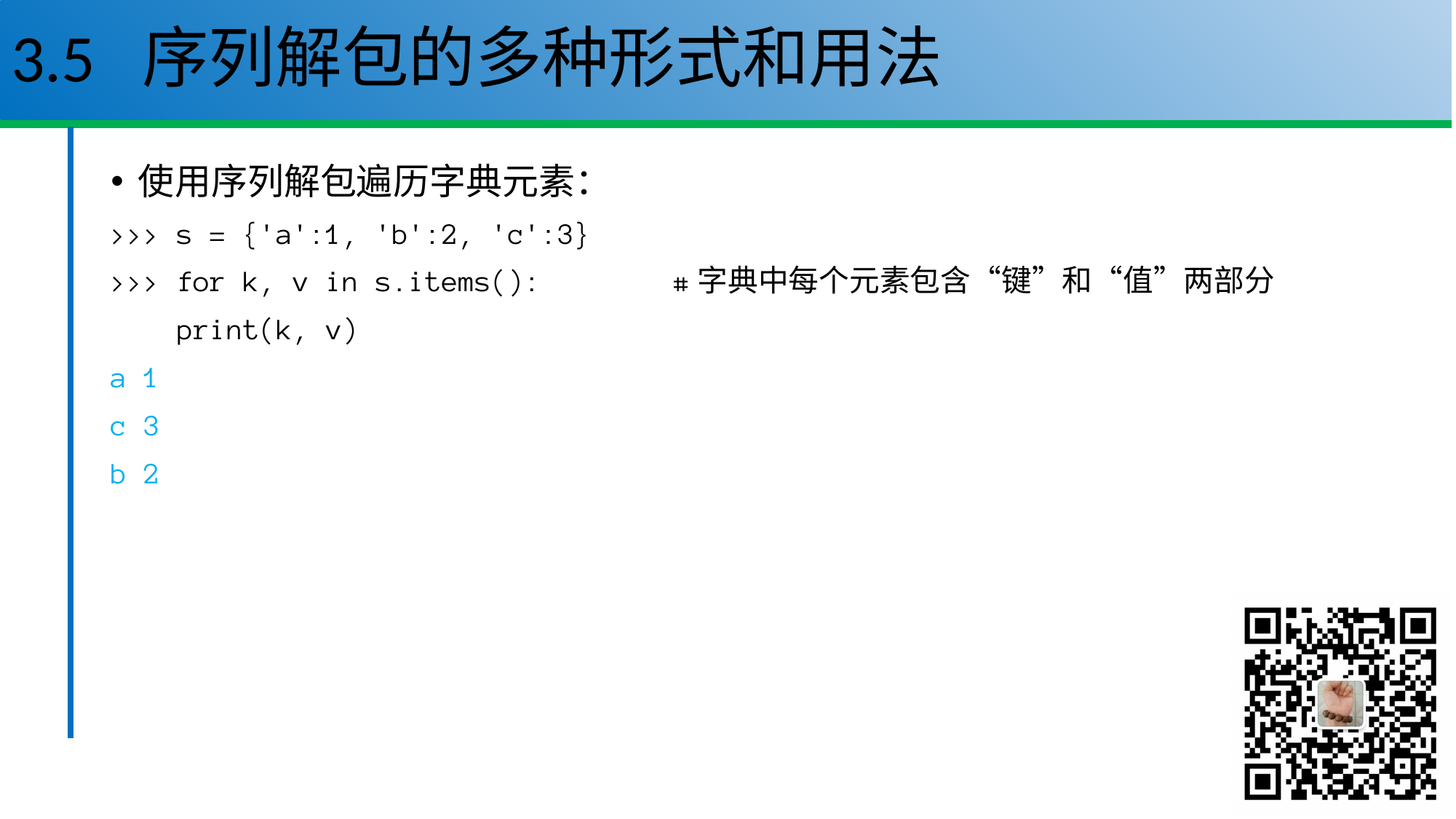

# 3.5  序列解包的多种形式和用法
使用序列解包遍历字典元素：
>>> s = {'a':1, 'b':2, 'c':3}
>>> for k, v in s.items():        #字典中每个元素包含“键”和“值”两部分
    print(k, v)
a 1
c 3
b 2
78